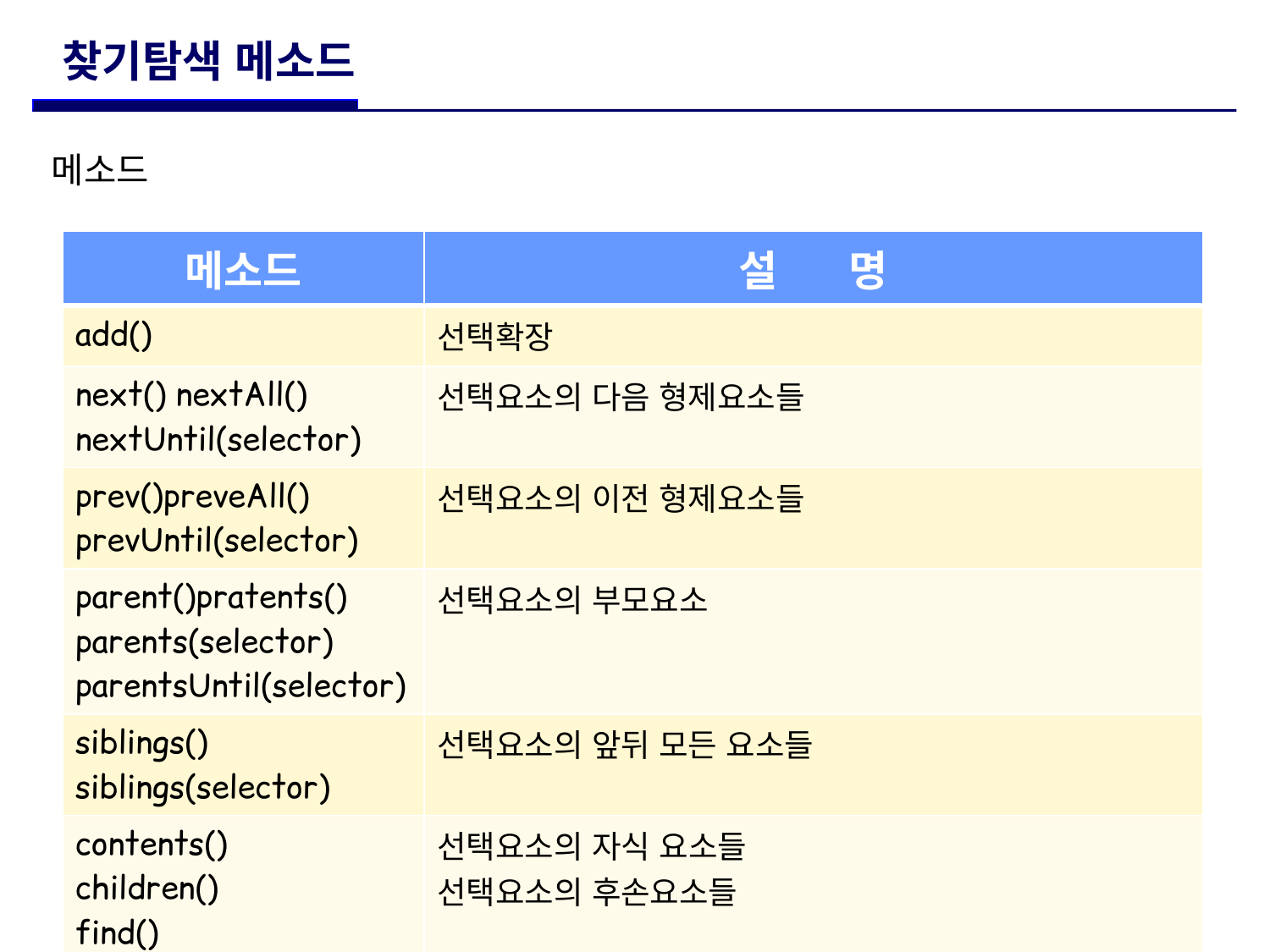

# 찾기탐색 메소드
메소드
| 메소드 | 설 명 |
| --- | --- |
| add() | 선택확장 |
| next() nextAll() nextUntil(selector) | 선택요소의 다음 형제요소들 |
| prev()preveAll() prevUntil(selector) | 선택요소의 이전 형제요소들 |
| parent()pratents() parents(selector) parentsUntil(selector) | 선택요소의 부모요소 |
| siblings() siblings(selector) | 선택요소의 앞뒤 모든 요소들 |
| contents() children() find() | 선택요소의 자식 요소들 선택요소의 후손요소들 |